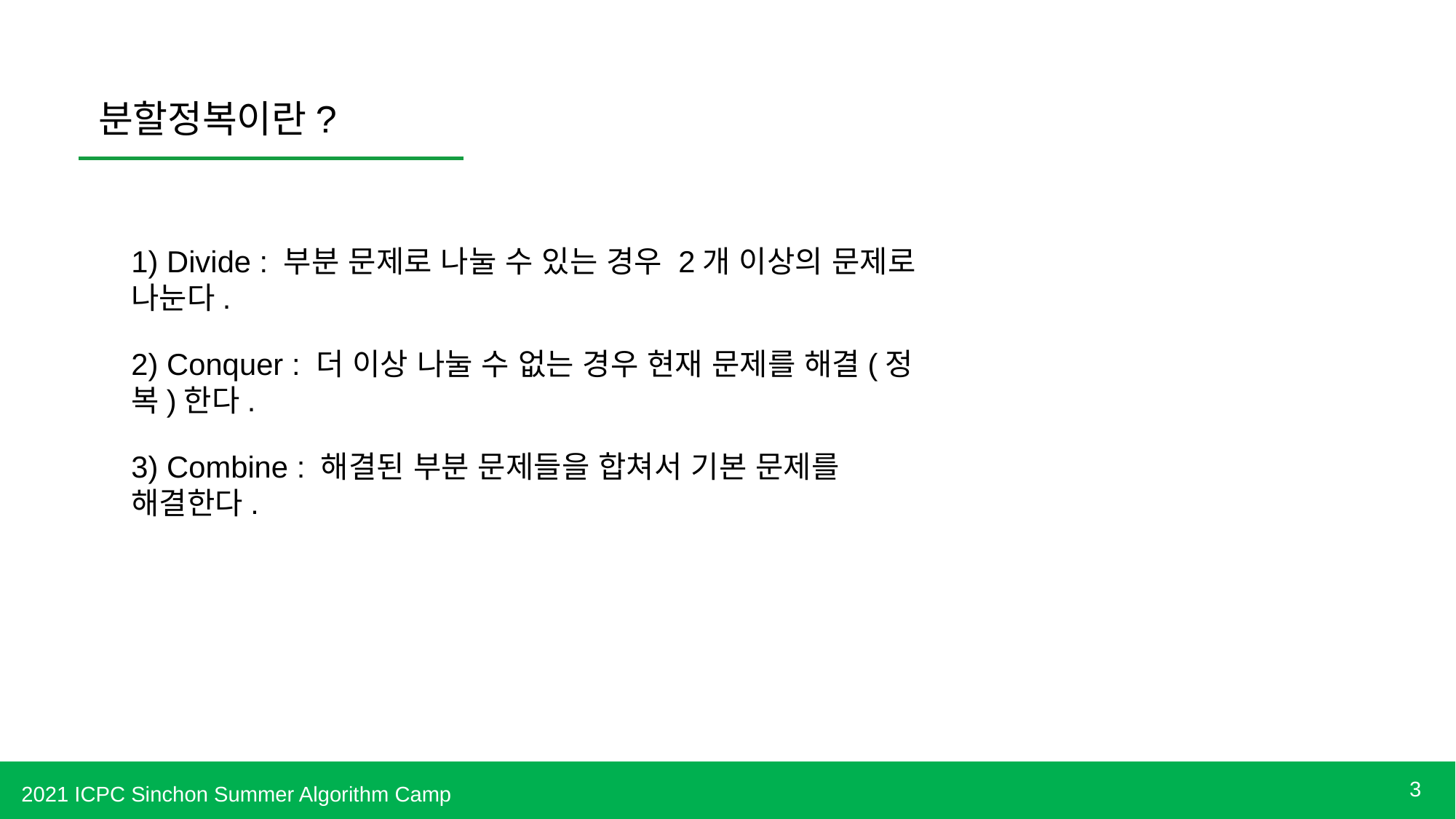

분할정복이란?
1) Divide : 부분 문제로 나눌 수 있는 경우 2개 이상의 문제로 나눈다.
2) Conquer : 더 이상 나눌 수 없는 경우 현재 문제를 해결(정복)한다.
3) Combine : 해결된 부분 문제들을 합쳐서 기본 문제를 해결한다.

3
2021 ICPC Sinchon Summer Algorithm Camp